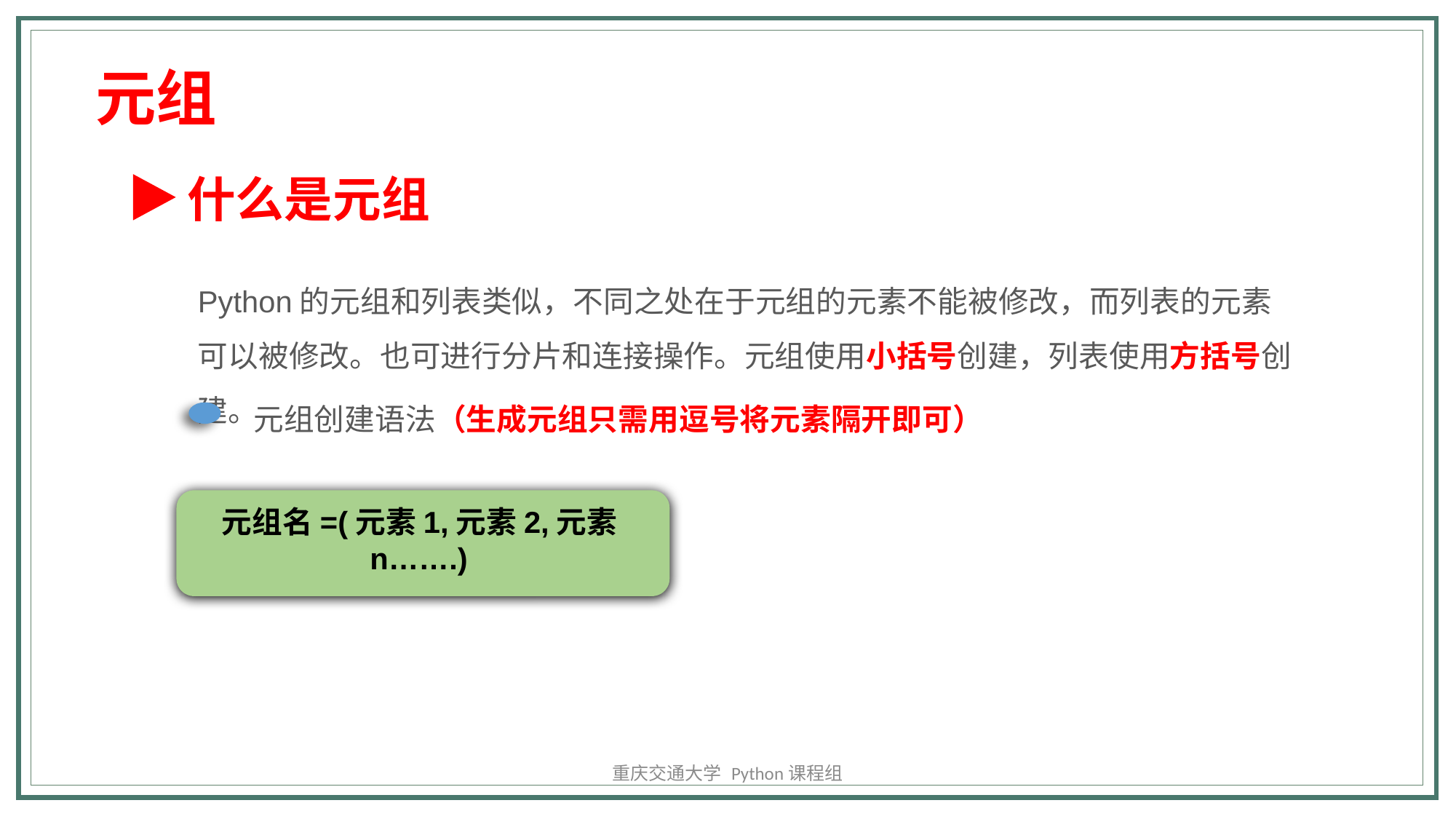

元组
什么是元组

Python的元组和列表类似，不同之处在于元组的元素不能被修改，而列表的元素可以被修改。也可进行分片和连接操作。元组使用小括号创建，列表使用方括号创建。
元组创建语法（生成元组只需用逗号将元素隔开即可）

元组名=(元素1,元素2,元素n…….)

重庆交通大学 Python课程组